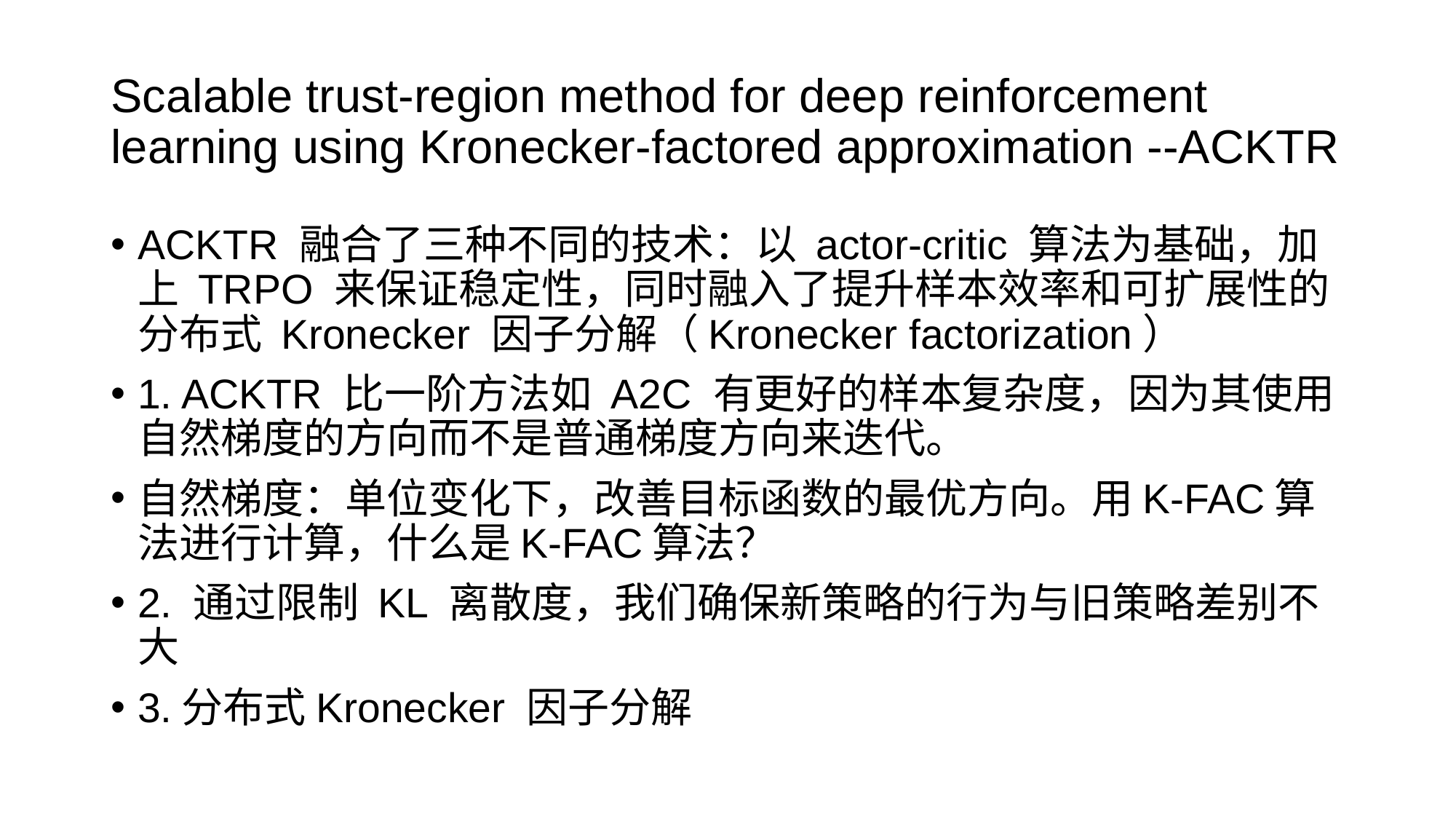

# Scalable trust-region method for deep reinforcement learning using Kronecker-factored approximation --ACKTR
ACKTR 融合了三种不同的技术：以 actor-critic 算法为基础，加上 TRPO 来保证稳定性，同时融入了提升样本效率和可扩展性的分布式 Kronecker 因子分解（Kronecker factorization）
1. ACKTR 比一阶方法如 A2C 有更好的样本复杂度，因为其使用自然梯度的方向而不是普通梯度方向来迭代。
自然梯度：单位变化下，改善目标函数的最优方向。用K-FAC算法进行计算，什么是K-FAC算法？
2. 通过限制 KL 离散度，我们确保新策略的行为与旧策略差别不大
3.分布式Kronecker 因子分解